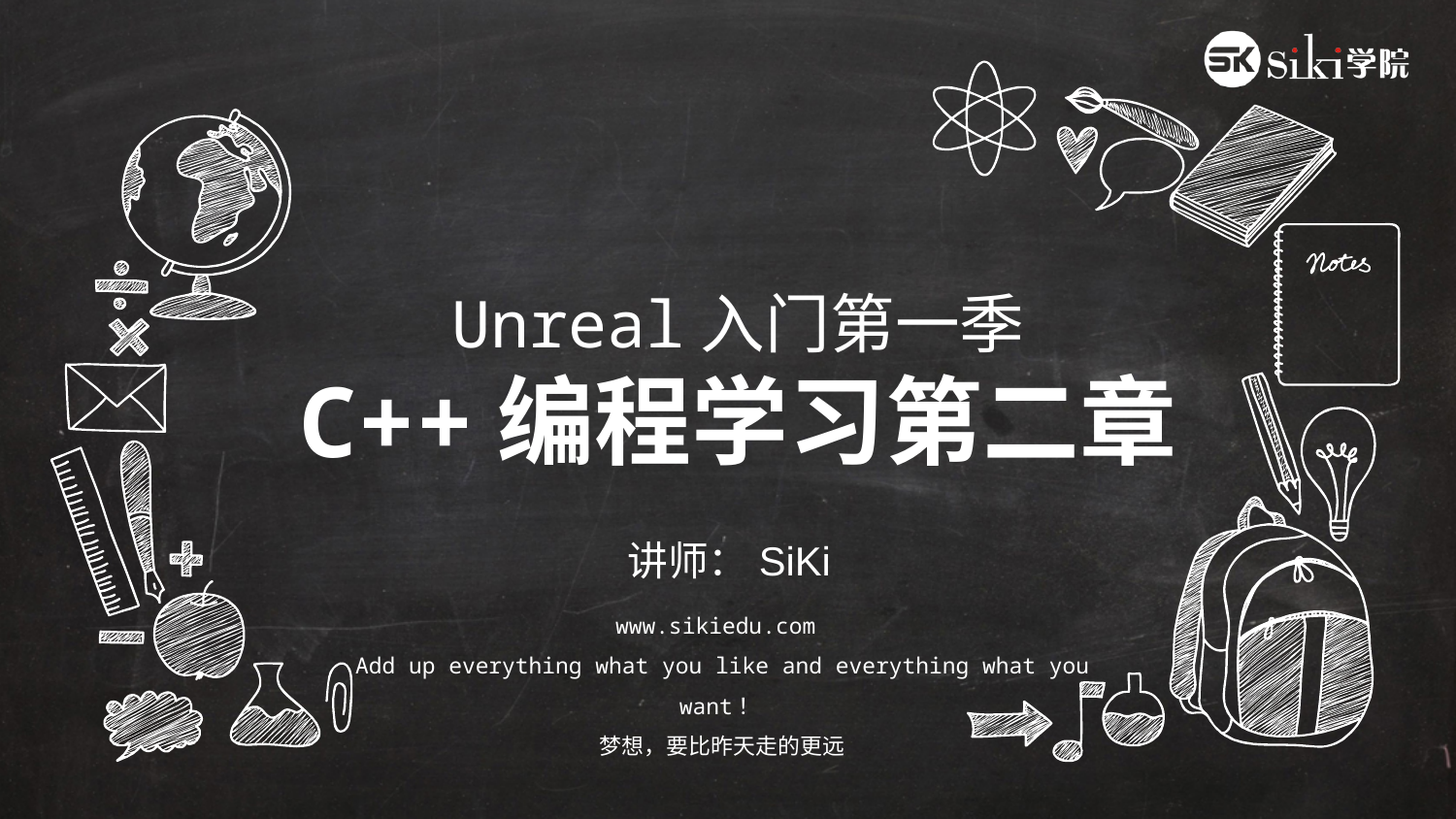

Unreal入门第一季
C++编程学习第二章

讲师：SiKi

www.sikiedu.com
Add up everything what you like and everything what you want！
梦想，要比昨天走的更远